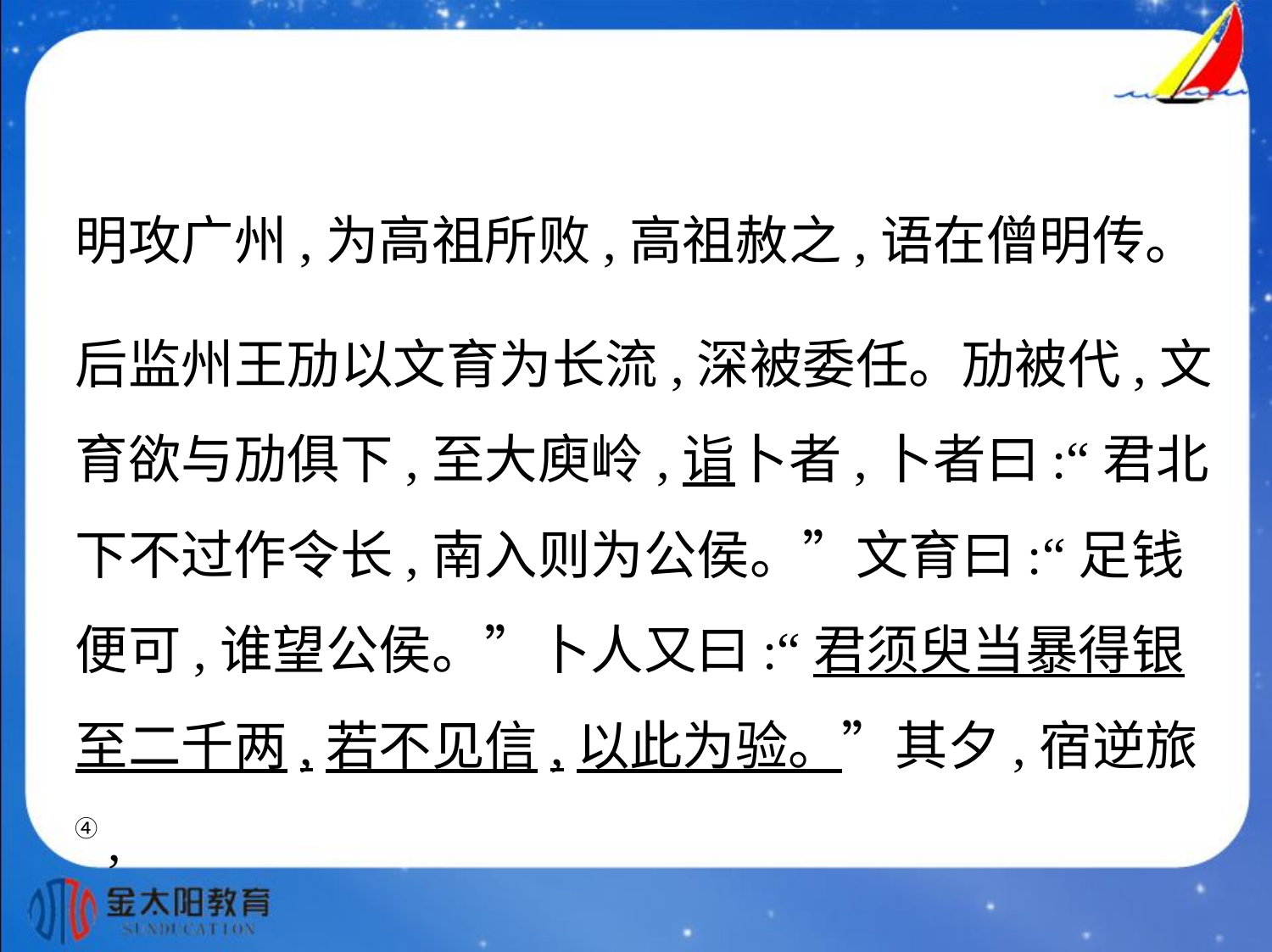

明攻广州,为高祖所败,高祖赦之,语在僧明传。
后监州王劢以文育为长流,深被委任。劢被代,文
育欲与劢俱下,至大庾岭,诣卜者,卜者曰:“君北
下不过作令长,南入则为公侯。”文育曰:“足钱
便可,谁望公侯。”卜人又曰:“君须臾当暴得银
至二千两,若不见信,以此为验。”其夕,宿逆旅④,